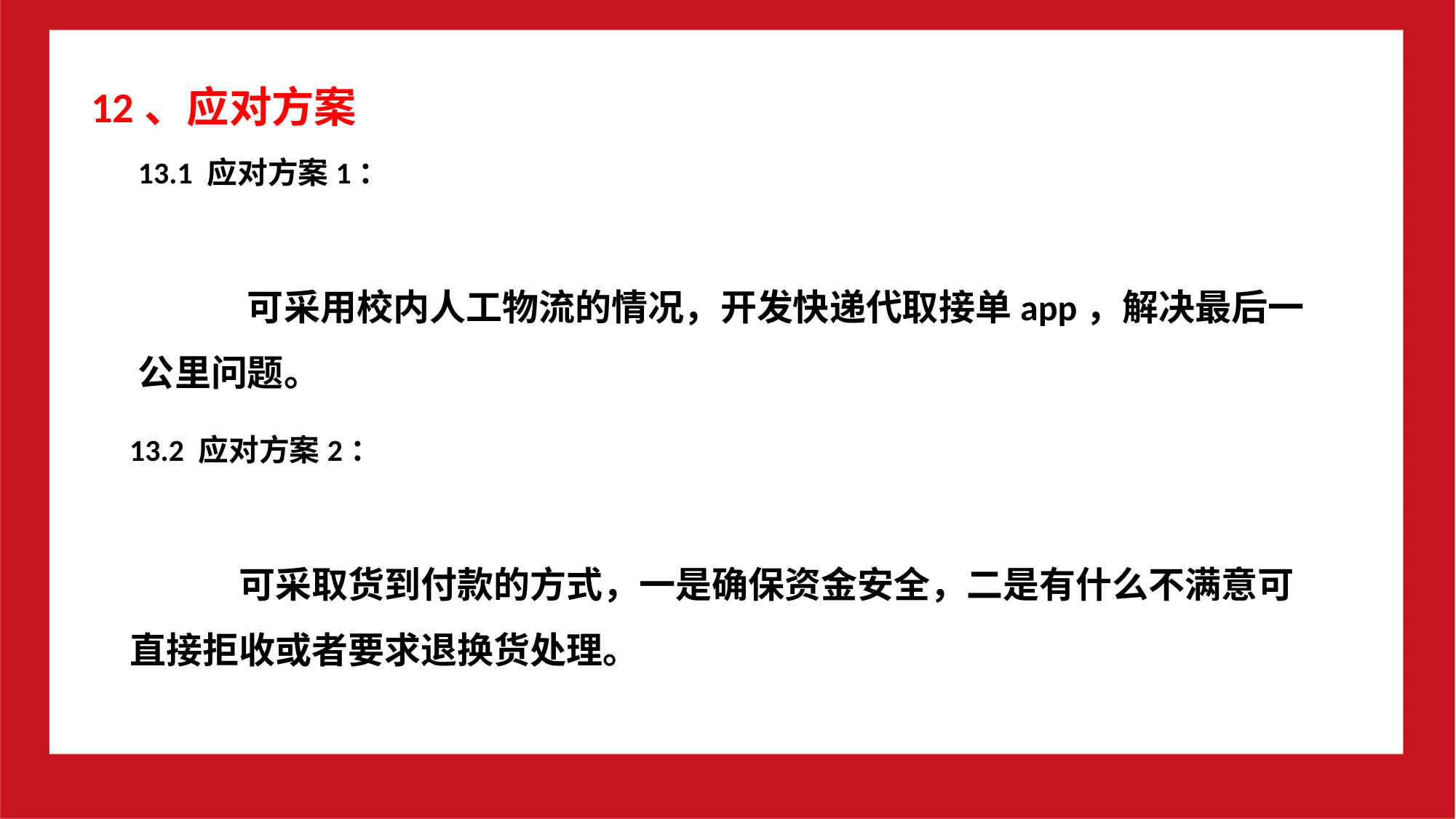

12、应对方案
13.1 应对方案1：

	可采用校内人工物流的情况，开发快递代取接单app，解决最后一公里问题。
13.2 应对方案2：

	可采取货到付款的方式，一是确保资金安全，二是有什么不满意可直接拒收或者要求退换货处理。